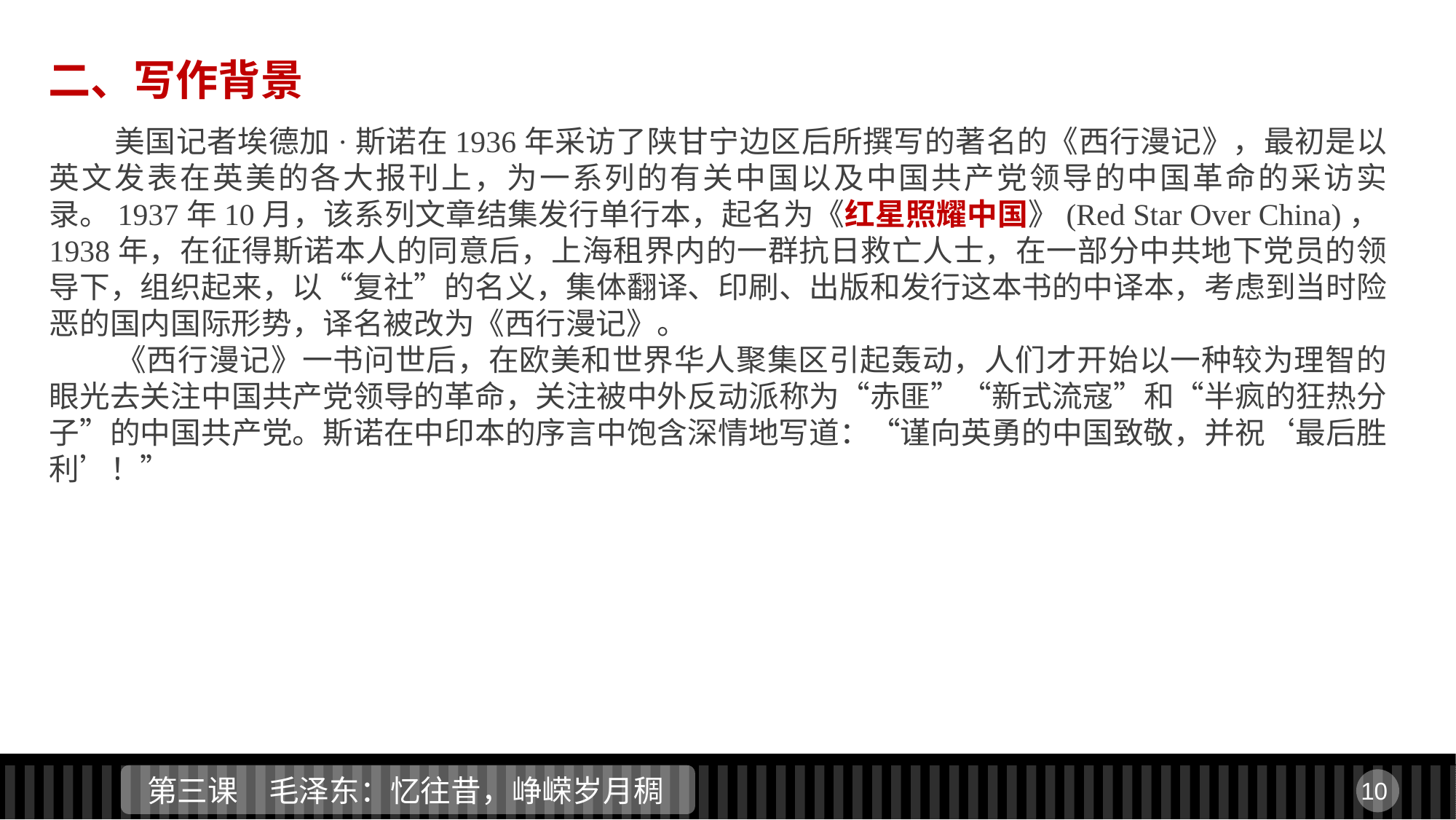

二、写作背景
        美国记者埃德加·斯诺在1936年采访了陕甘宁边区后所撰写的著名的《西行漫记》，最初是以英文发表在英美的各大报刊上，为一系列的有关中国以及中国共产党领导的中国革命的采访实录。1937年10月，该系列文章结集发行单行本，起名为《红星照耀中国》(Red Star Over China)，1938年，在征得斯诺本人的同意后，上海租界内的一群抗日救亡人士，在一部分中共地下党员的领导下，组织起来，以“复社”的名义，集体翻译、印刷、出版和发行这本书的中译本，考虑到当时险恶的国内国际形势，译名被改为《西行漫记》。
        《西行漫记》一书问世后，在欧美和世界华人聚集区引起轰动，人们才开始以一种较为理智的眼光去关注中国共产党领导的革命，关注被中外反动派称为“赤匪”“新式流寇”和“半疯的狂热分子”的中国共产党。斯诺在中印本的序言中饱含深情地写道：“谨向英勇的中国致敬，并祝‘最后胜利’！”